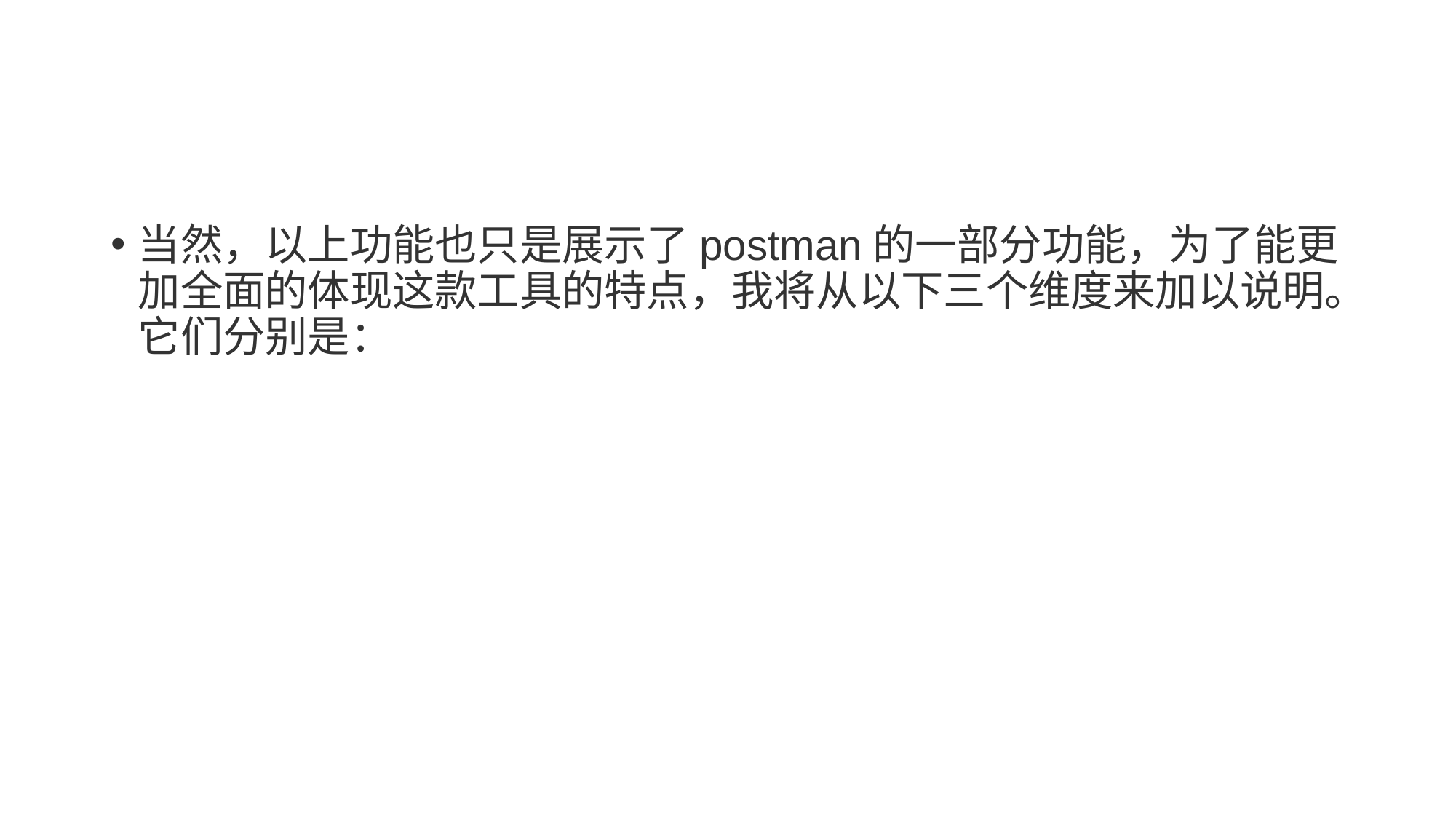

当然，以上功能也只是展示了postman的一部分功能，为了能更加全面的体现这款工具的特点，我将从以下三个维度来加以说明。它们分别是：